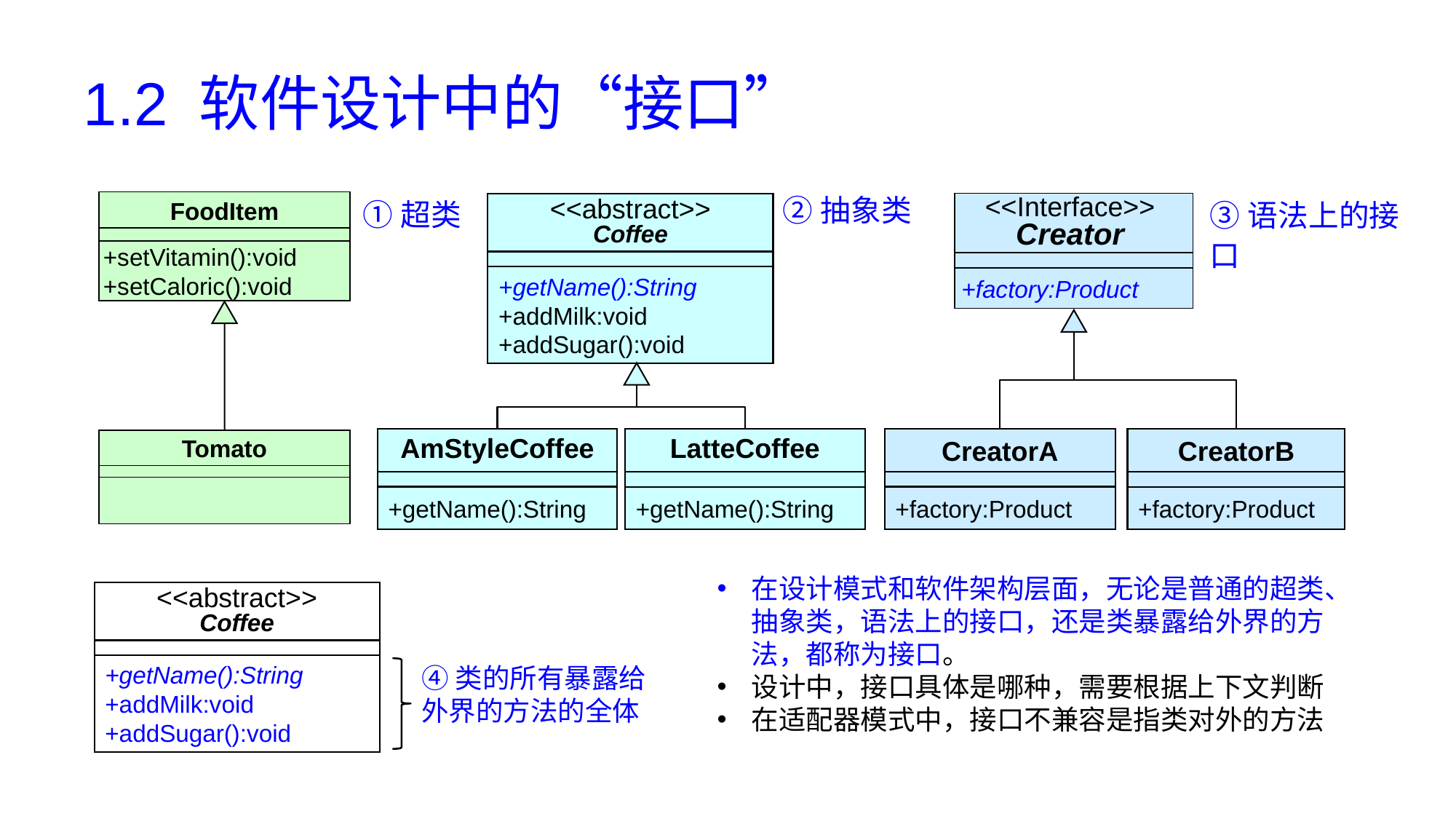

# 1.2 软件设计中的“接口”
②抽象类
①超类
③语法上的接口
FoodItem

+setVitamin():void
+setCaloric():void

Tomato

<<Interface>>
Creator

 +factory:Product

CreatorA
CreatorB

+factory:Product
+factory:Product
<<abstract>>
Coffee

+getName():String
+addMilk:void
+addSugar():void

AmStyleCoffee
LatteCoffee

+getName():String
+getName():String
在设计模式和软件架构层面，无论是普通的超类、抽象类，语法上的接口，还是类暴露给外界的方法，都称为接口。
设计中，接口具体是哪种，需要根据上下文判断
在适配器模式中，接口不兼容是指类对外的方法
<<abstract>>
Coffee

+getName():String
+addMilk:void
+addSugar():void
④类的所有暴露给外界的方法的全体

9